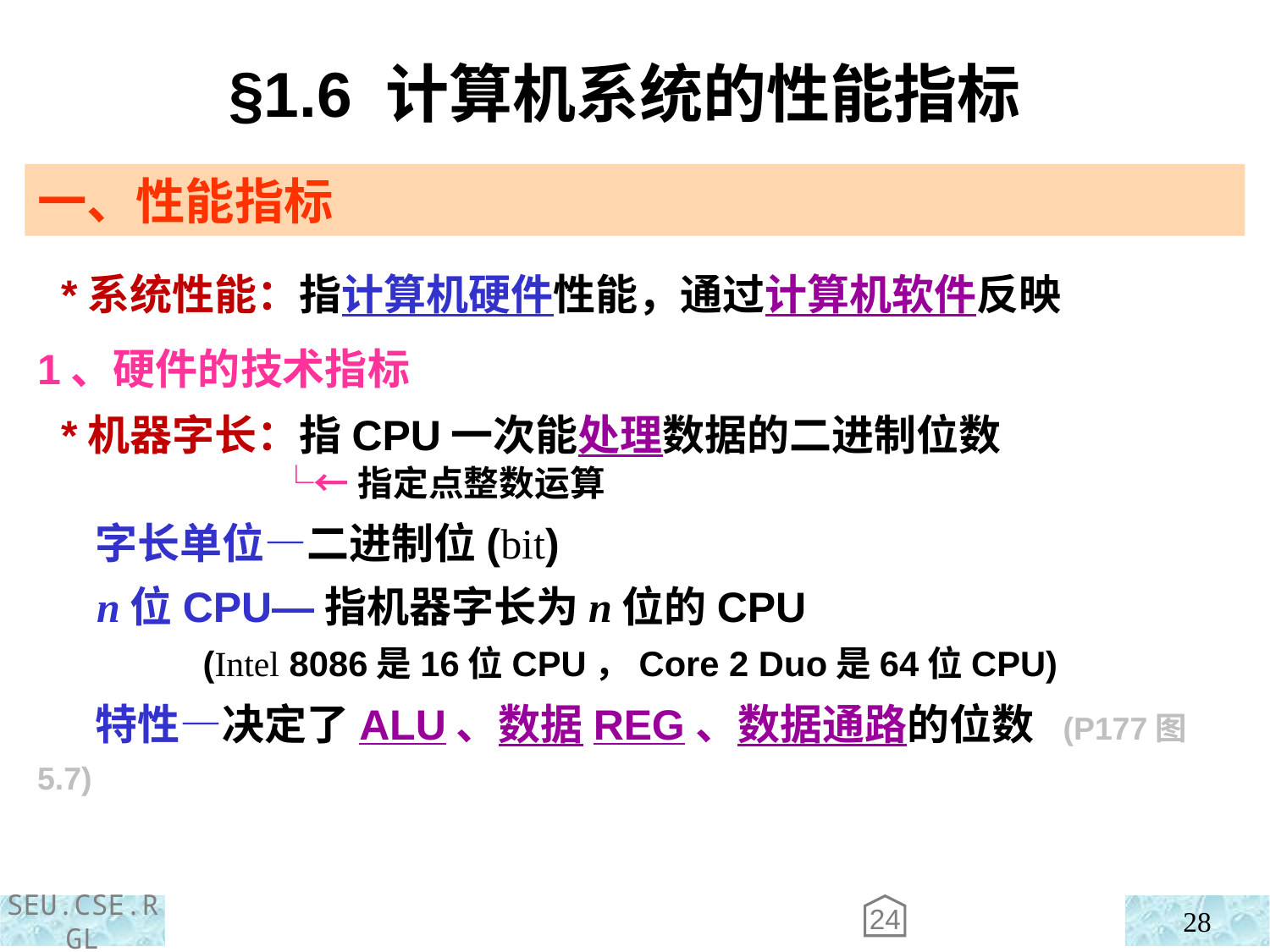

§1.6 计算机系统的性能指标
一、性能指标
  *系统性能：指计算机硬件性能，通过计算机软件反映
1、硬件的技术指标
  *机器字长：指CPU一次能处理数据的二进制位数
                              └←指定点整数运算
     字长单位—二进制位(bit)
     n位CPU—指机器字长为n位的CPU
                 (Intel 8086是16位CPU，Core 2 Duo是64位CPU)
     特性—决定了ALU、数据REG、数据通路的位数  (P177图5.7)
24
28